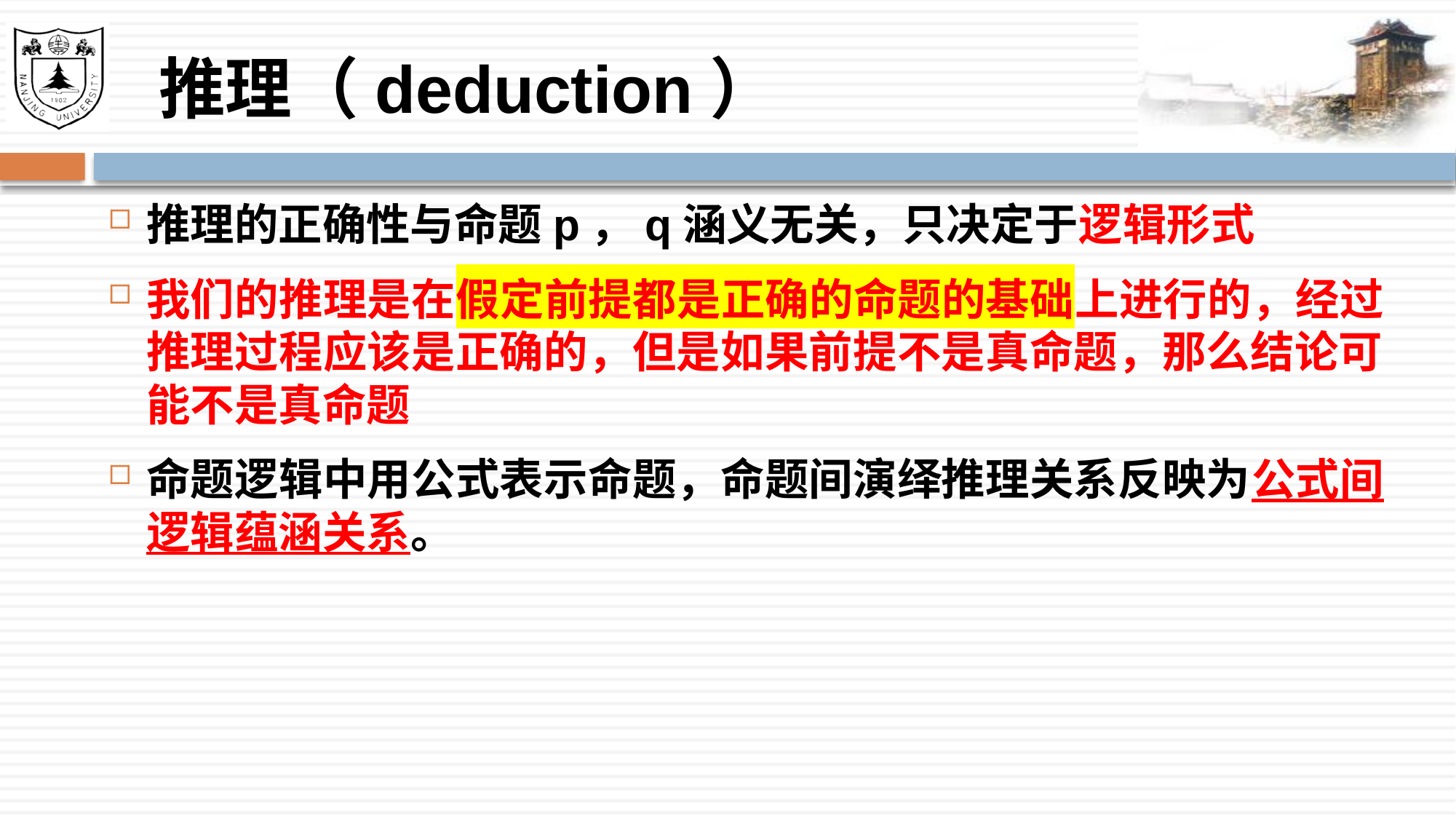

# 推理（deduction）
推理的正确性与命题p，q涵义无关，只决定于逻辑形式
我们的推理是在假定前提都是正确的命题的基础上进行的，经过推理过程应该是正确的，但是如果前提不是真命题，那么结论可能不是真命题
命题逻辑中用公式表示命题，命题间演绎推理关系反映为公式间逻辑蕴涵关系。